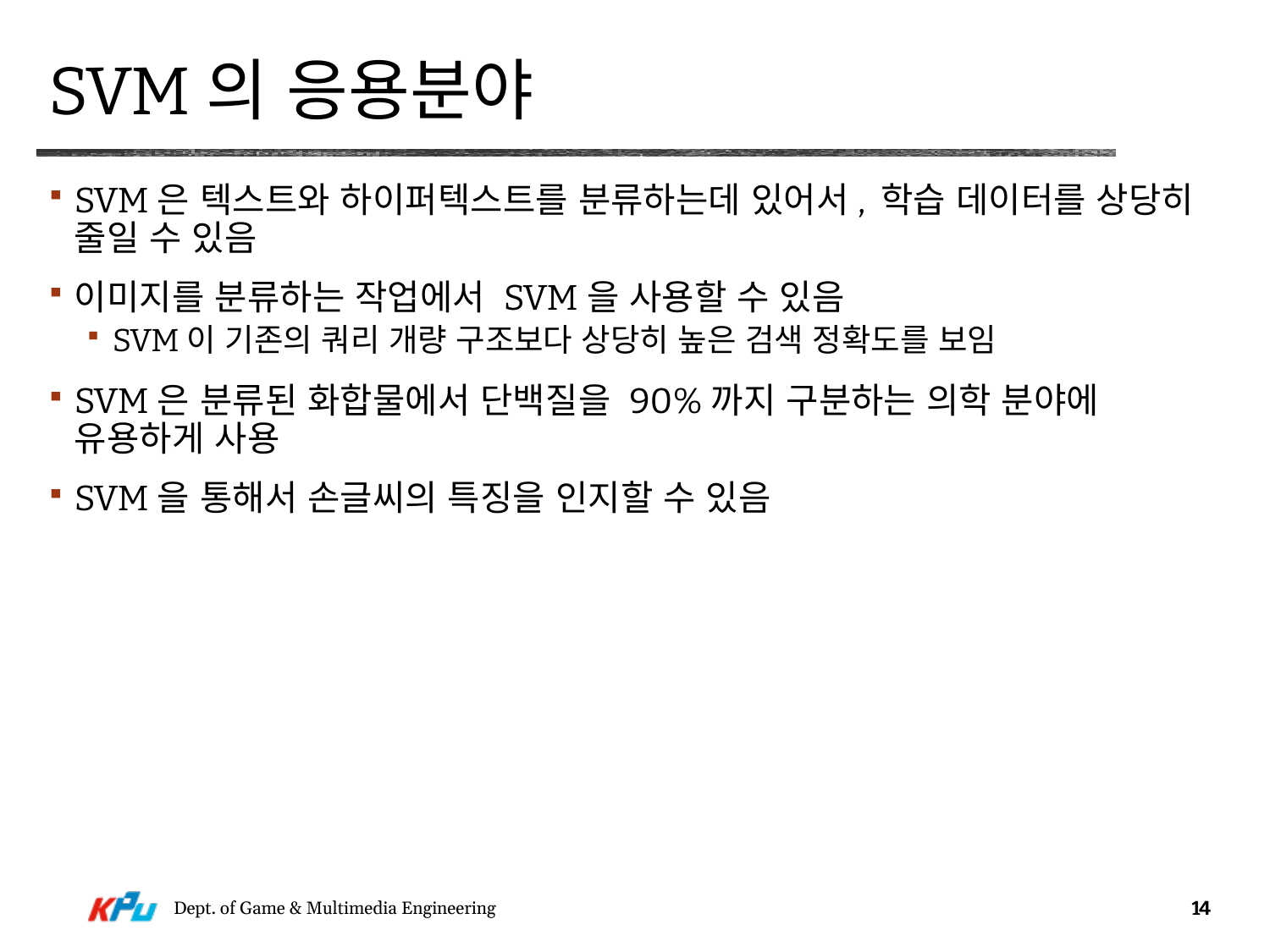

# svm의 응용분야
SVM은 텍스트와 하이퍼텍스트를 분류하는데 있어서, 학습 데이터를 상당히 줄일 수 있음
이미지를 분류하는 작업에서 SVM을 사용할 수 있음
SVM이 기존의 쿼리 개량 구조보다 상당히 높은 검색 정확도를 보임
SVM은 분류된 화합물에서 단백질을 90%까지 구분하는 의학 분야에 유용하게 사용
SVM을 통해서 손글씨의 특징을 인지할 수 있음
Dept. of Game & Multimedia Engineering
14